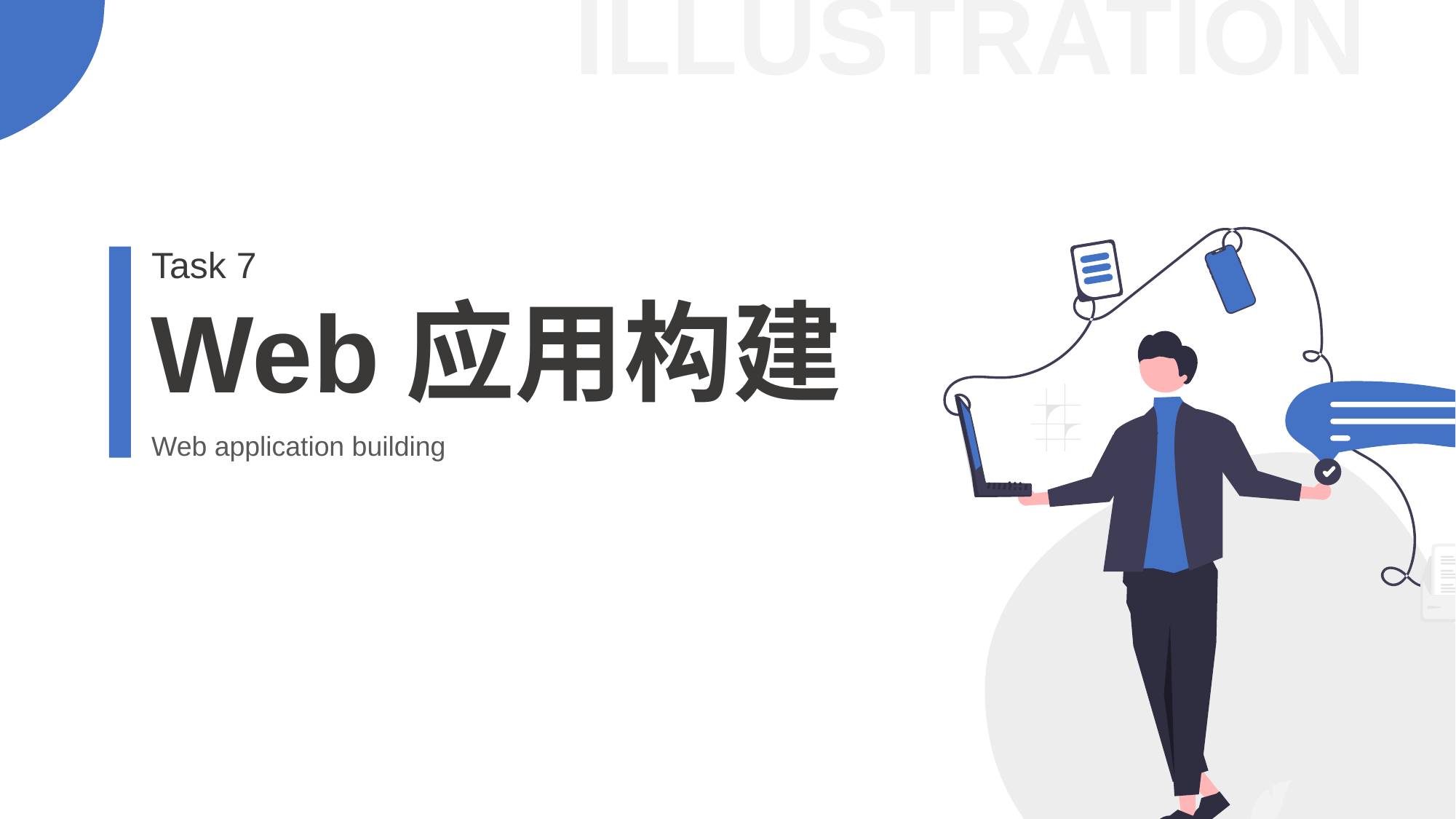

ILLUSTRATION
Task 7

Web应用构建
Web application building